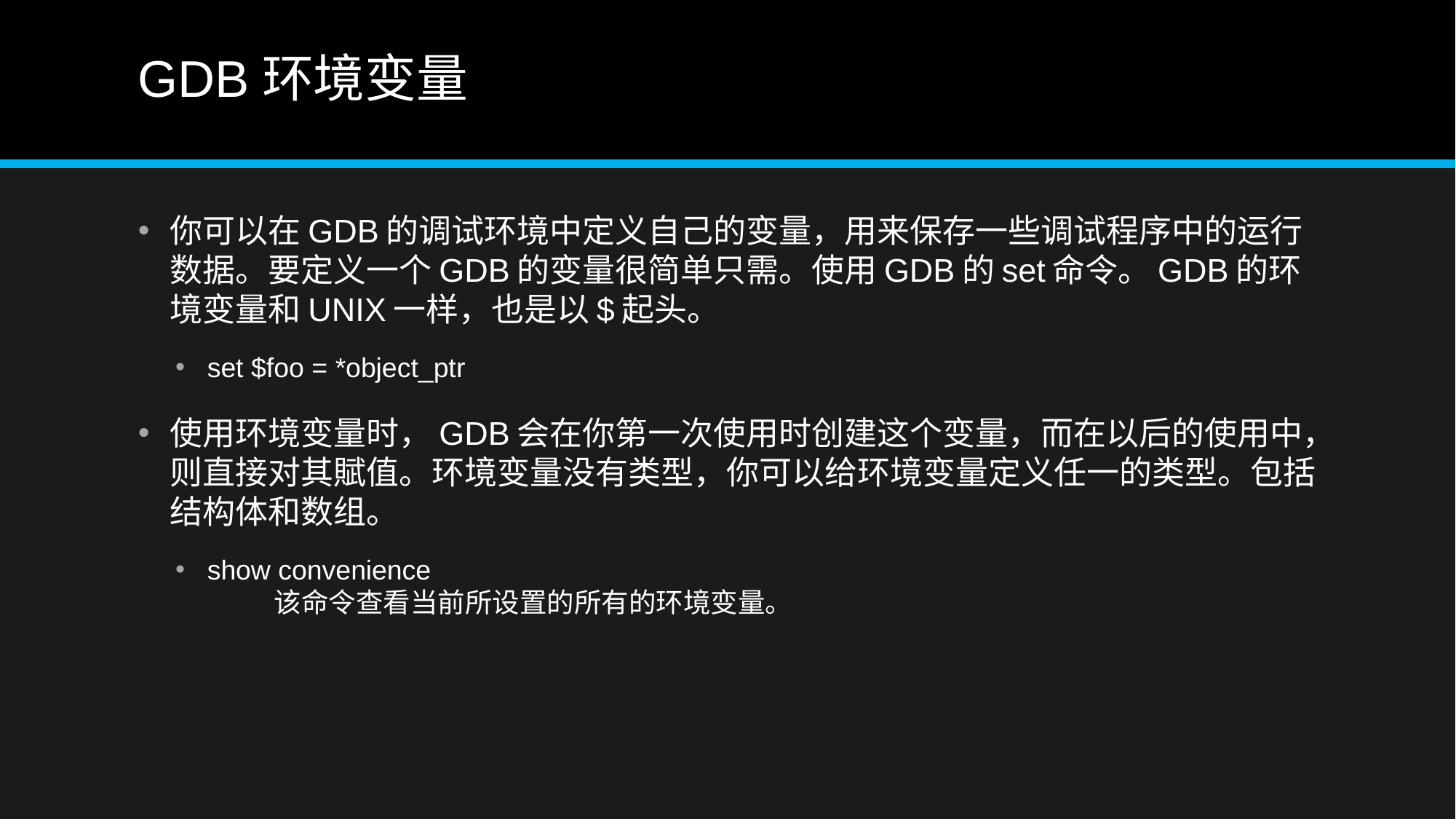

# GDB环境变量
你可以在GDB的调试环境中定义自己的变量，用来保存一些调试程序中的运行数据。要定义一个GDB的变量很简单只需。使用GDB的set命令。GDB的环境变量和UNIX一样，也是以$起头。
set $foo = *object_ptr
使用环境变量时，GDB会在你第一次使用时创建这个变量，而在以后的使用中，则直接对其賦值。环境变量没有类型，你可以给环境变量定义任一的类型。包括结构体和数组。
show convenience
        该命令查看当前所设置的所有的环境变量。